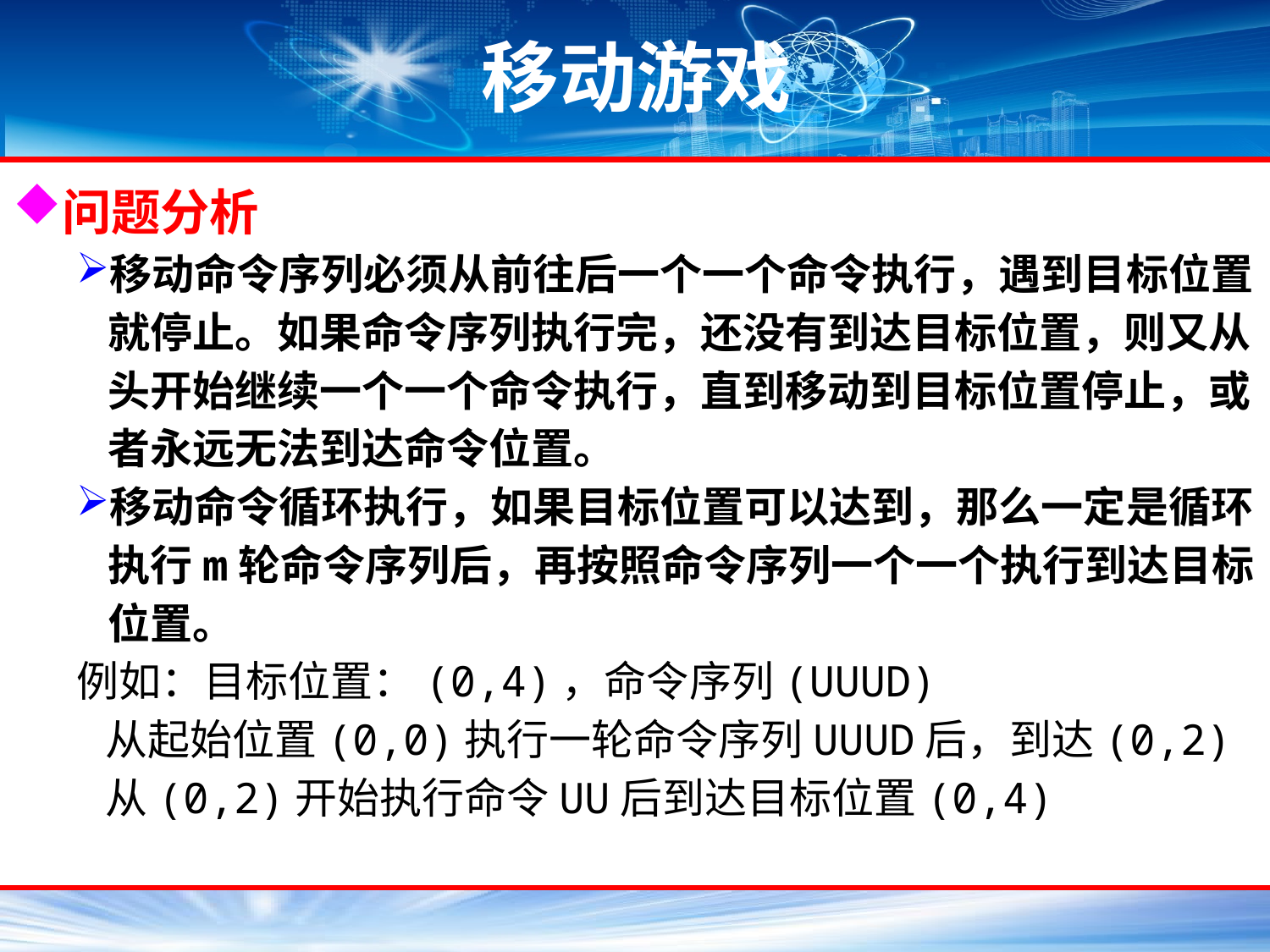

# 移动游戏
问题分析
移动命令序列必须从前往后一个一个命令执行，遇到目标位置就停止。如果命令序列执行完，还没有到达目标位置，则又从头开始继续一个一个命令执行，直到移动到目标位置停止，或者永远无法到达命令位置。
移动命令循环执行，如果目标位置可以达到，那么一定是循环执行m轮命令序列后，再按照命令序列一个一个执行到达目标位置。
例如：目标位置：(0,4)，命令序列(UUUD)
  从起始位置(0,0)执行一轮命令序列UUUD后，到达(0,2)
  从(0,2)开始执行命令UU后到达目标位置(0,4)